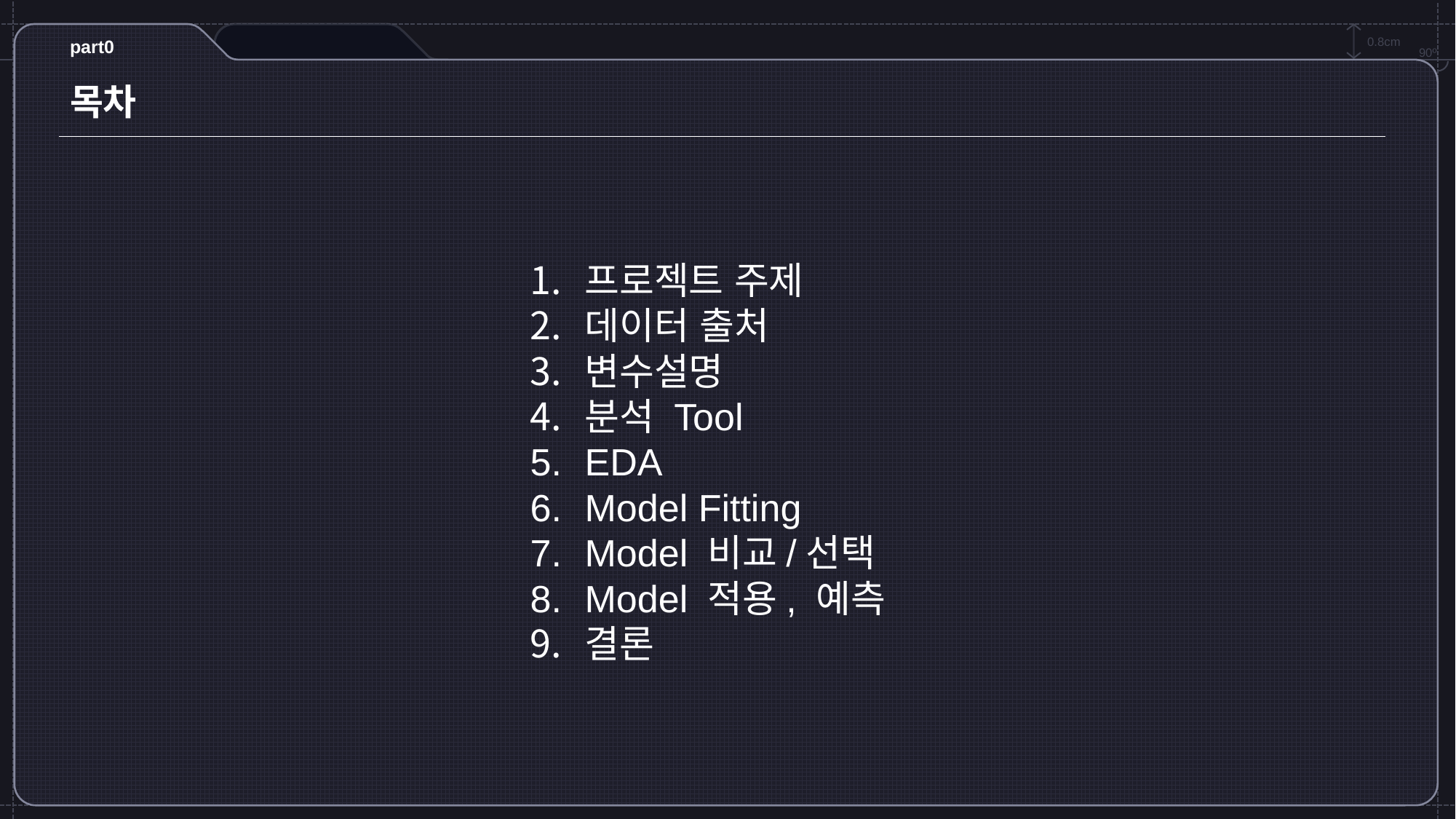

0.8cm
90º

part0

목차
프로젝트 주제
데이터 출처
변수설명
분석 Tool
EDA
Model Fitting
Model 비교/선택
Model 적용, 예측
결론